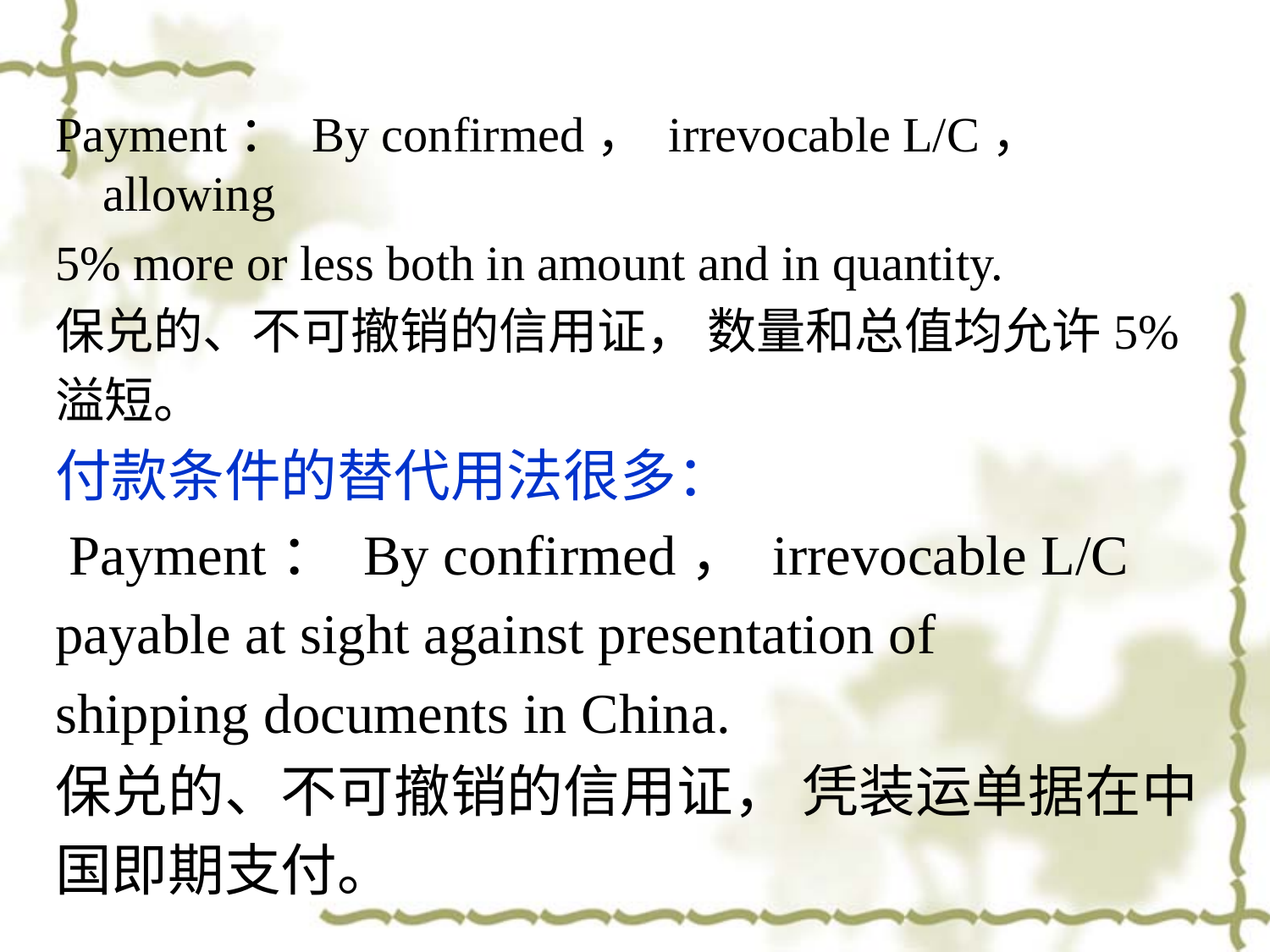

Payment： By confirmed， irrevocable L/C， allowing
5% more or less both in amount and in quantity.
保兑的、不可撤销的信用证， 数量和总值均允许5%
溢短。
付款条件的替代用法很多：
 Payment： By confirmed， irrevocable L/C
payable at sight against presentation of
shipping documents in China.
保兑的、不可撤销的信用证， 凭装运单据在中
国即期支付。